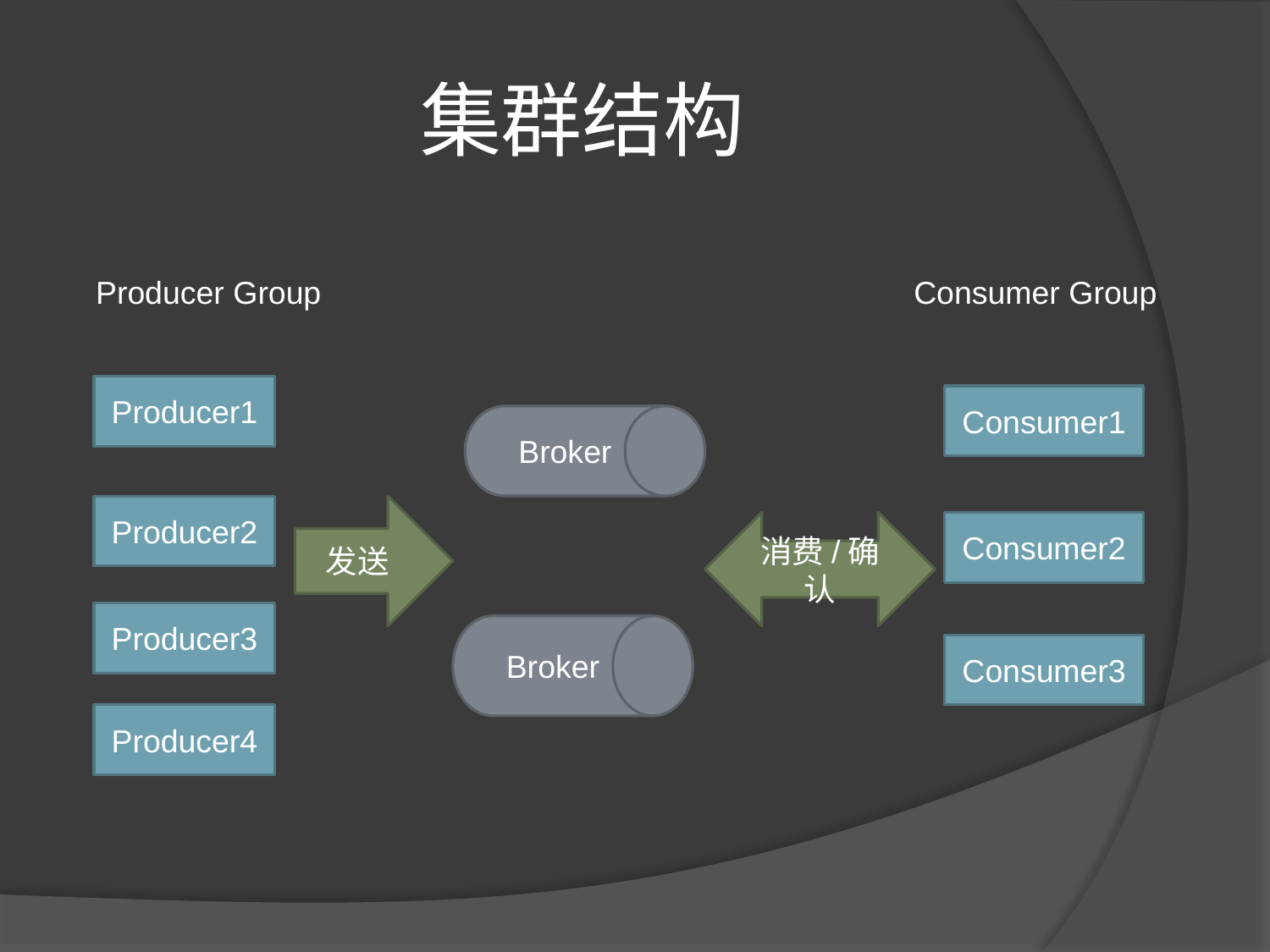

# 集群结构
Consumer Group
Producer Group
Producer1
Consumer1
Broker
发送
Producer2
Consumer2
消费/确认
Producer3
Broker
Consumer3
Producer4